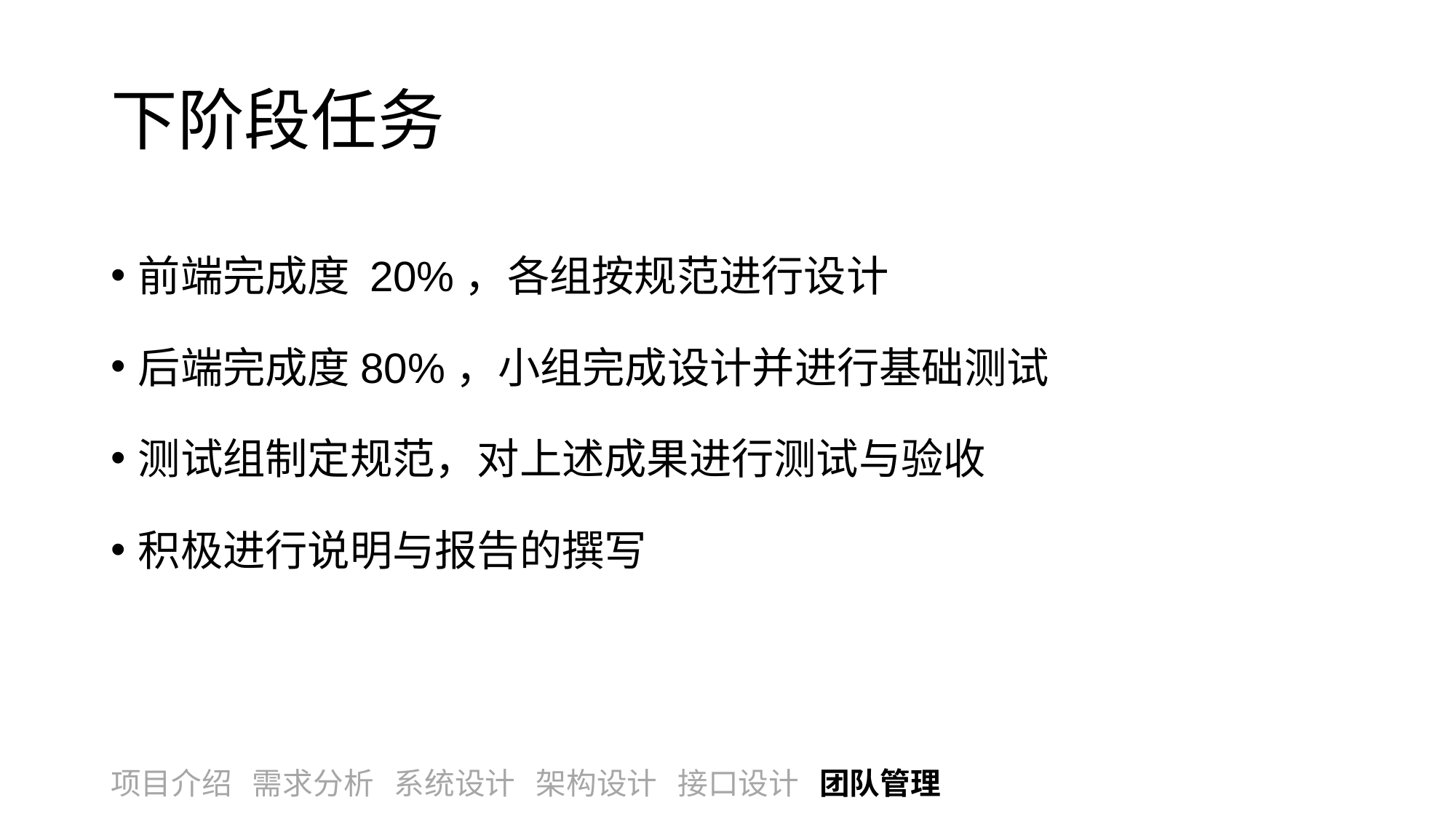

# 下阶段任务
前端完成度 20%，各组按规范进行设计
后端完成度80%，小组完成设计并进行基础测试
测试组制定规范，对上述成果进行测试与验收
积极进行说明与报告的撰写